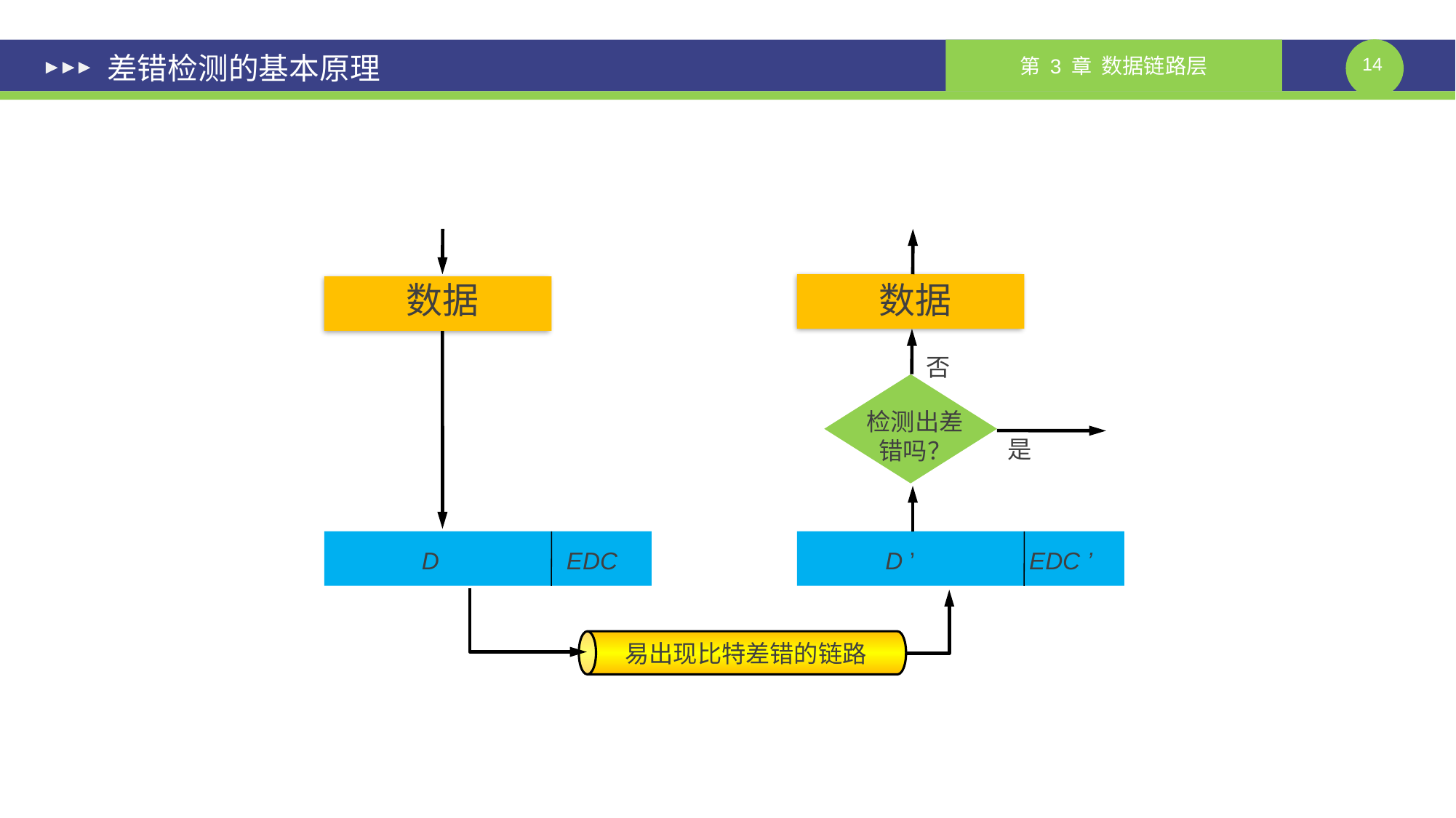

# 差错检测的基本原理
数据

数据

否

检测出差错吗？
是

D                   EDC

D ’                 EDC ’

易出现比特差错的链路
课件制作人：谢钧 谢希仁